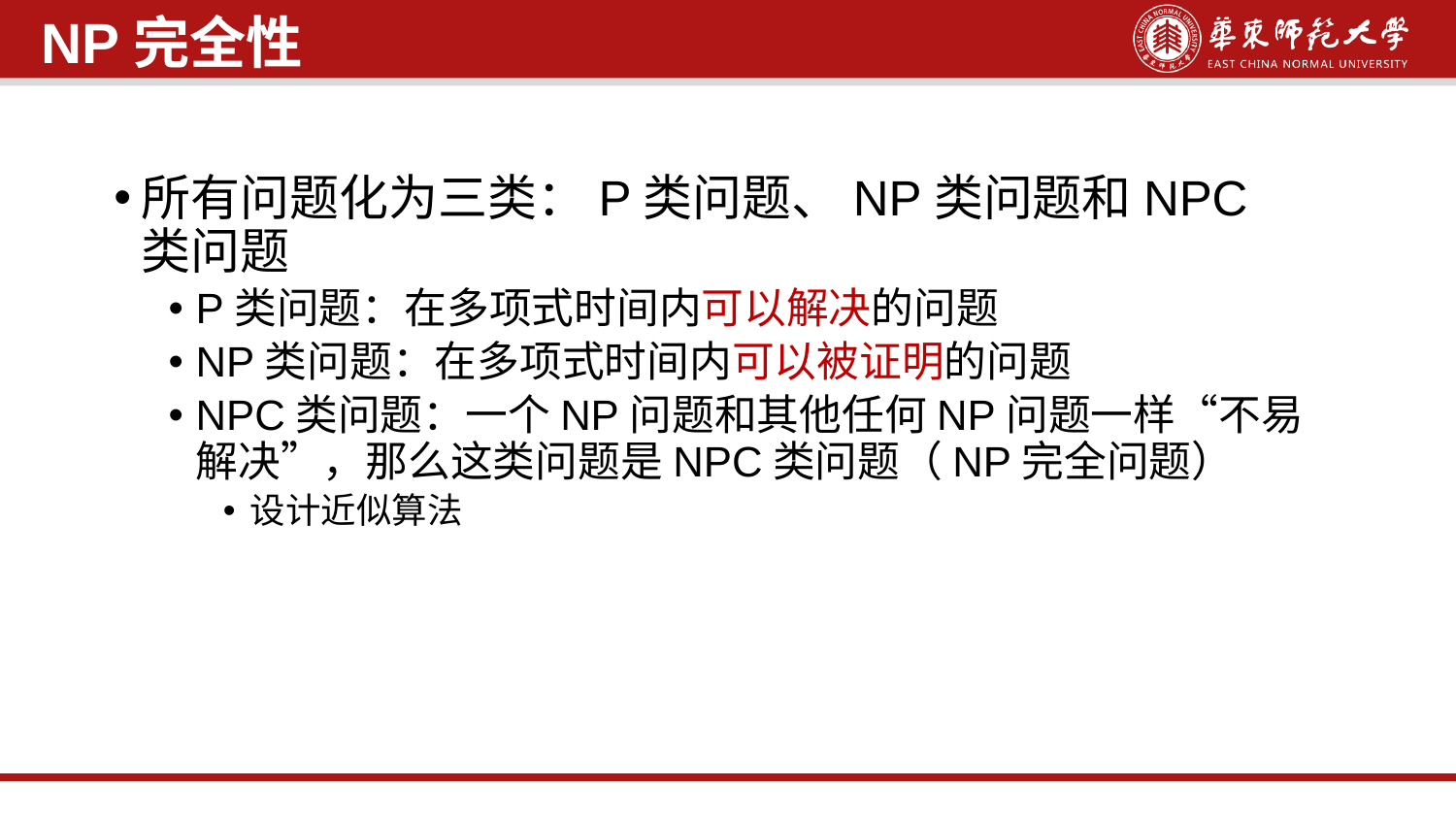

NP完全性
所有问题化为三类：P类问题、NP类问题和NPC类问题
P类问题：在多项式时间内可以解决的问题
NP类问题：在多项式时间内可以被证明的问题
NPC类问题：一个NP问题和其他任何NP问题一样“不易解决”，那么这类问题是NPC类问题（NP完全问题）
设计近似算法